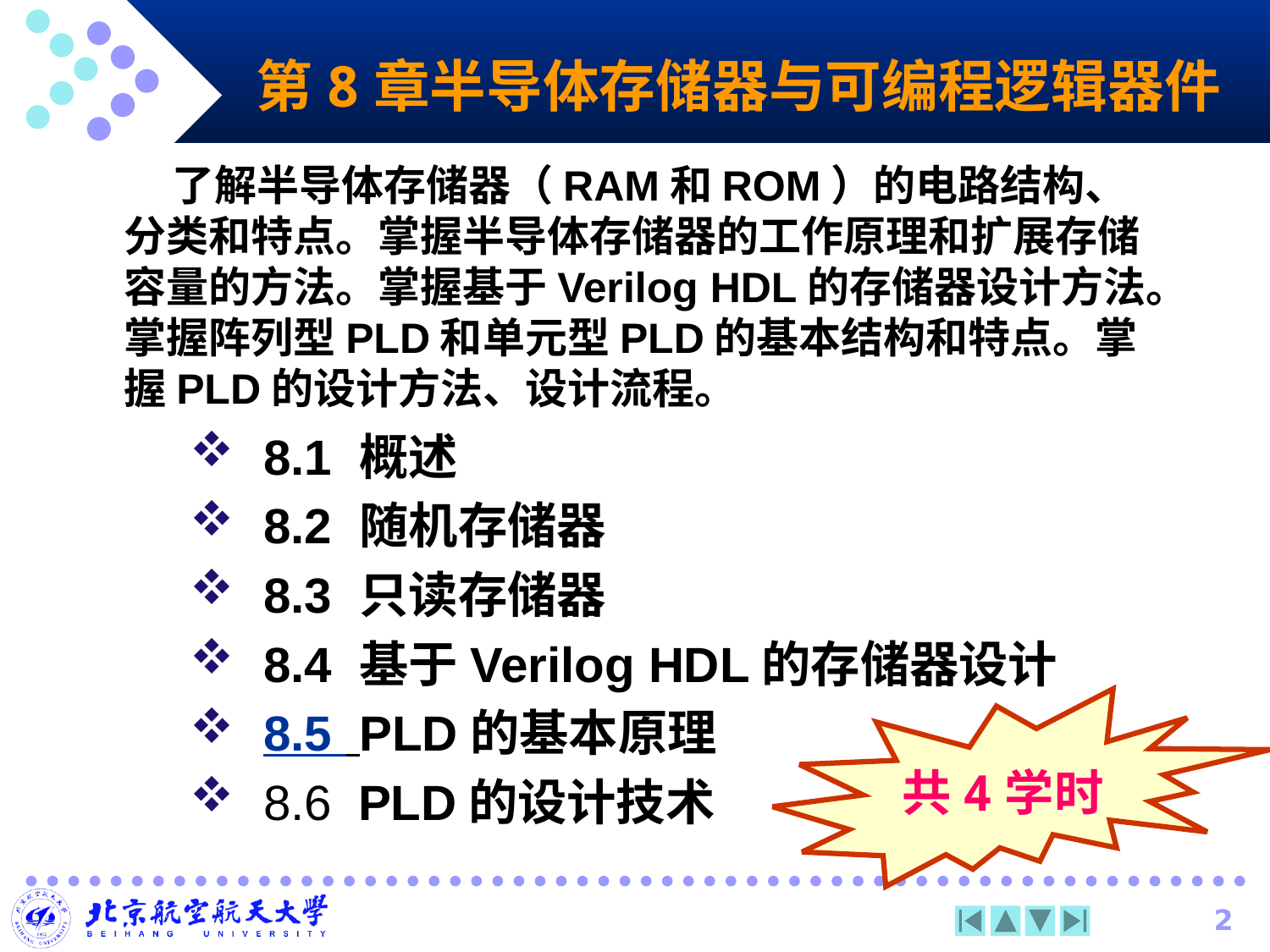

# 第8章半导体存储器与可编程逻辑器件
    了解半导体存储器（RAM和ROM）的电路结构、分类和特点。掌握半导体存储器的工作原理和扩展存储容量的方法。掌握基于Verilog HDL的存储器设计方法。掌握阵列型PLD和单元型PLD的基本结构和特点。掌握PLD的设计方法、设计流程。
8.1  概述
8.2  随机存储器
8.3  只读存储器
8.4  基于Verilog HDL的存储器设计
8.5  PLD的基本原理
8.6  PLD的设计技术

共4学时
2